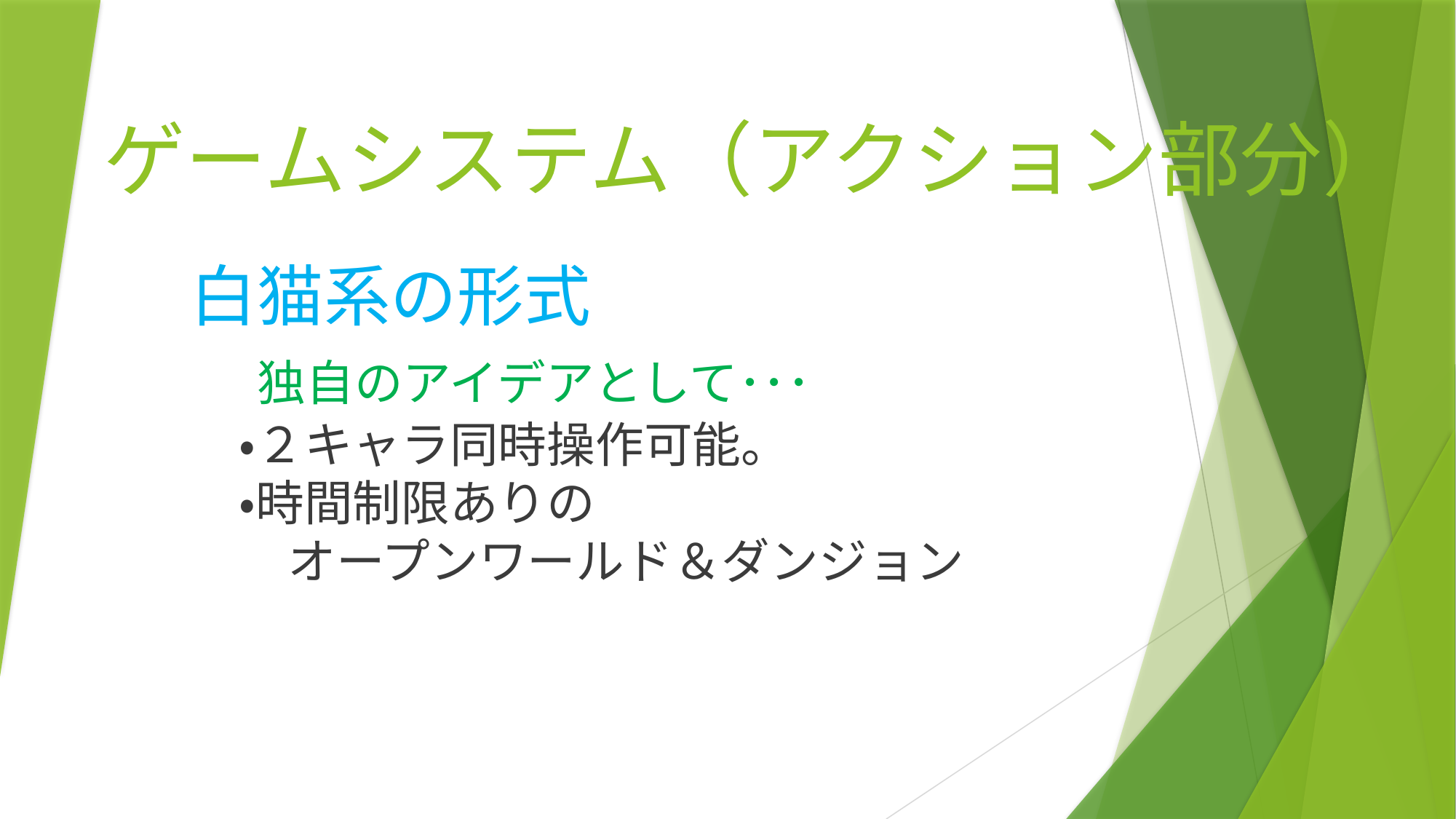

# ゲームシステム（アクション部分）
白猫系の形式
　独自のアイデアとして･･･
　・２キャラ同時操作可能。
　・時間制限ありの
　　オープンワールド＆ダンジョン